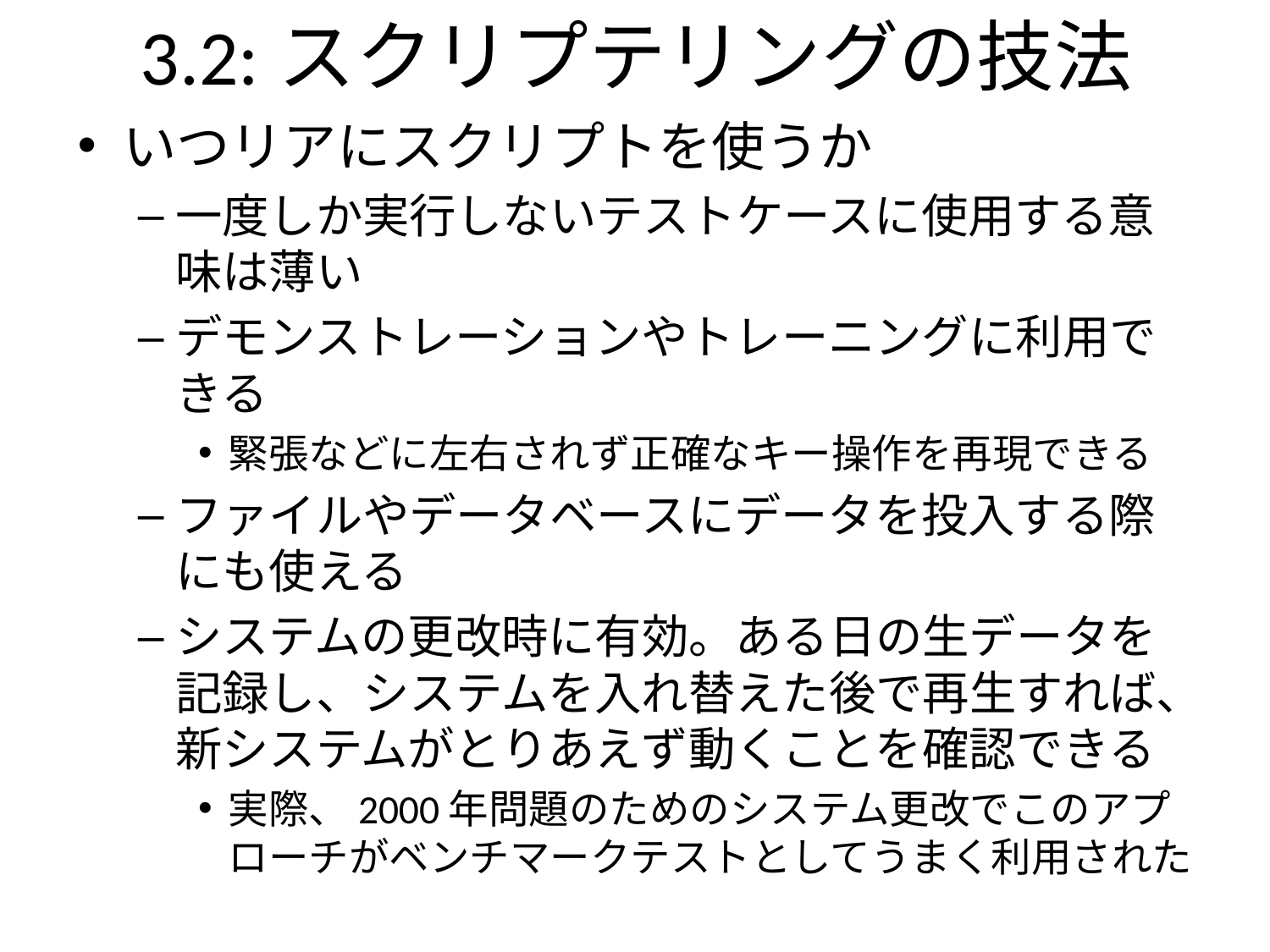

3.2:スクリプテリングの技法
いつリアにスクリプトを使うか
一度しか実行しないテストケースに使用する意味は薄い
デモンストレーションやトレーニングに利用できる
緊張などに左右されず正確なキー操作を再現できる
ファイルやデータベースにデータを投入する際にも使える
システムの更改時に有効。ある日の生データを記録し、システムを入れ替えた後で再生すれば、新システムがとりあえず動くことを確認できる
実際、2000年問題のためのシステム更改でこのアプローチがベンチマークテストとしてうまく利用された